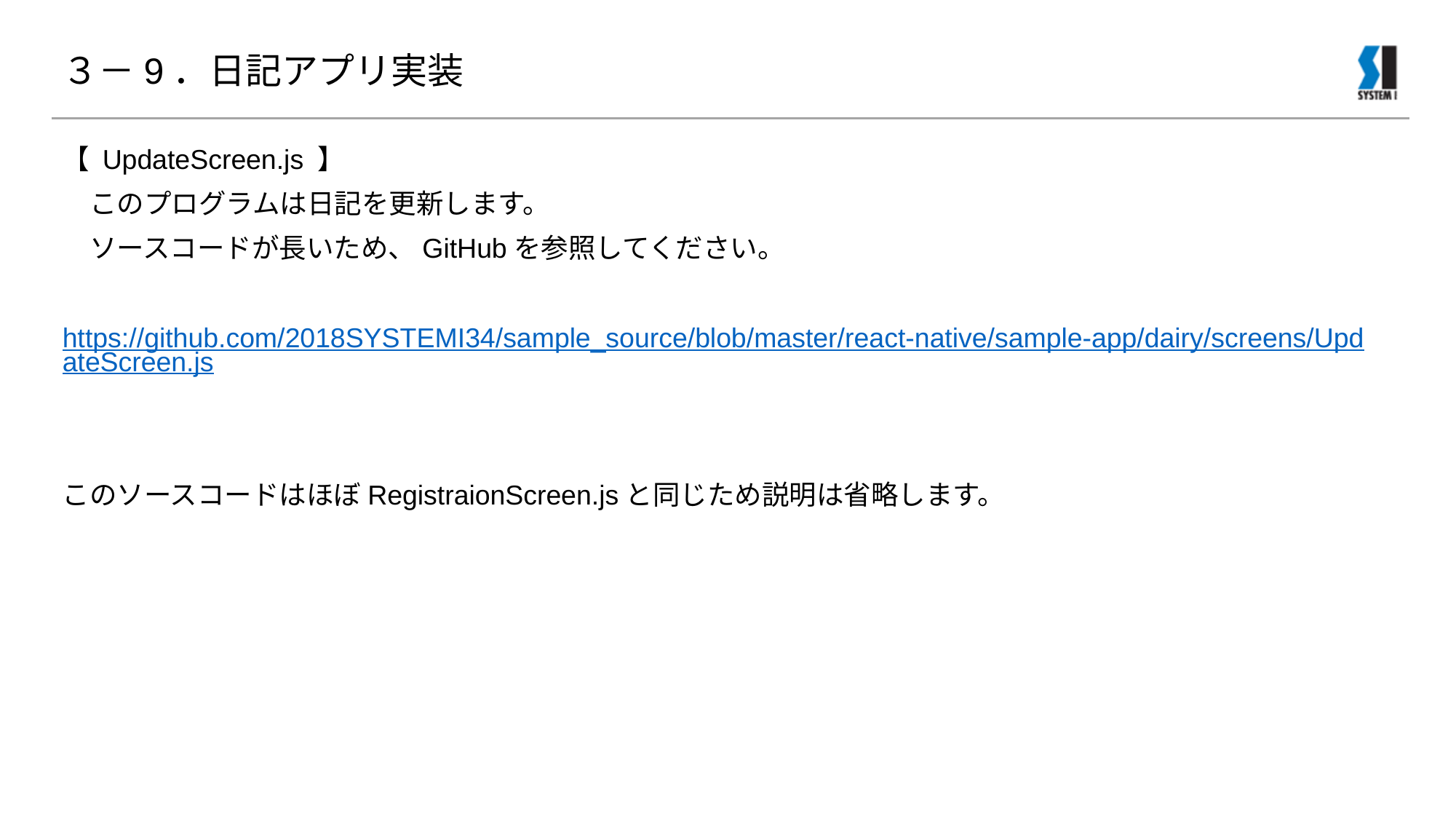

# ３－9．日記アプリ実装
【 UpdateScreen.js 】
　このプログラムは日記を更新します。
　ソースコードが長いため、GitHubを参照してください。

https://github.com/2018SYSTEMI34/sample_source/blob/master/react-native/sample-app/dairy/screens/UpdateScreen.js

このソースコードはほぼRegistraionScreen.jsと同じため説明は省略します。